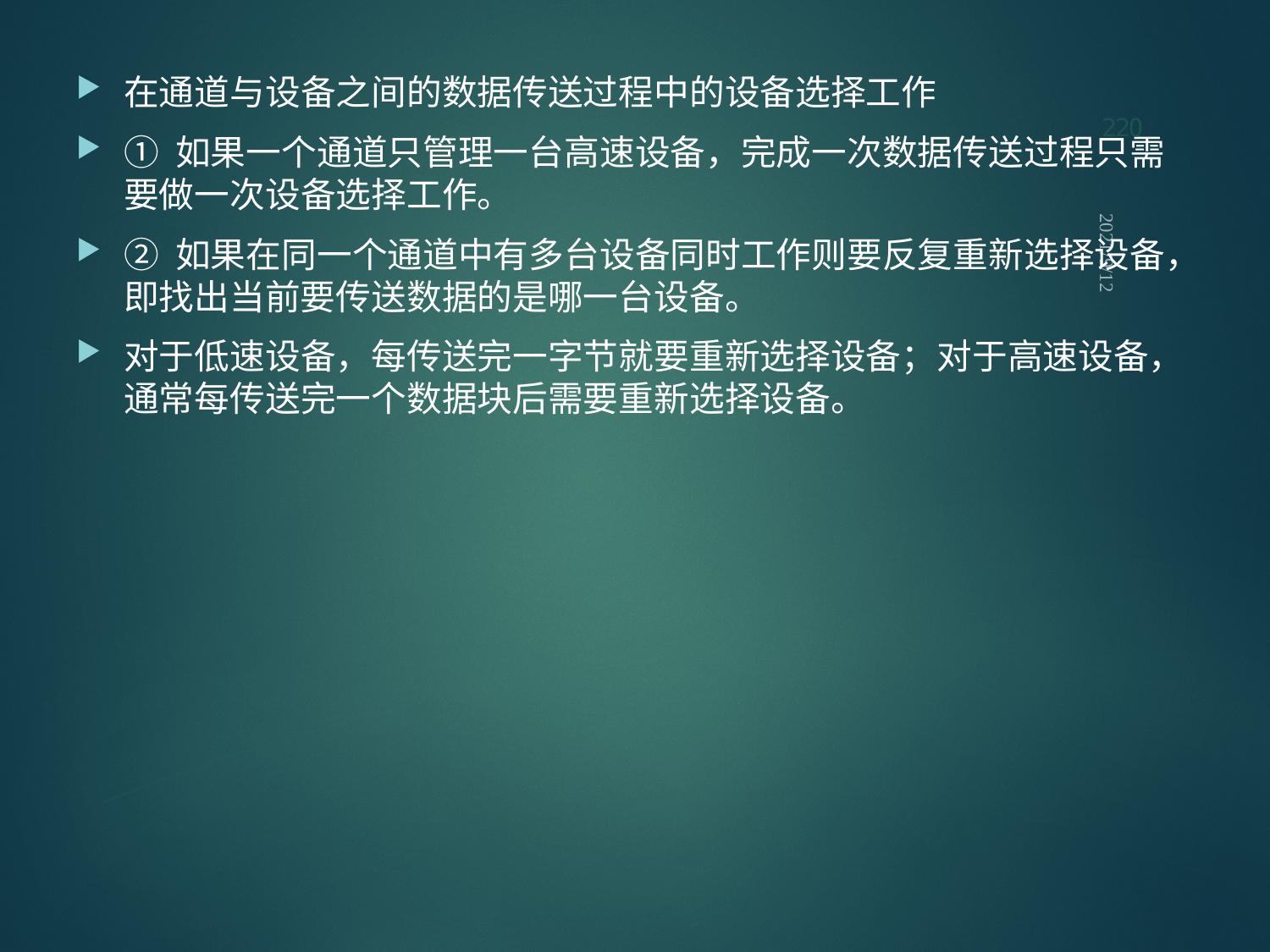

220
在通道与设备之间的数据传送过程中的设备选择工作
① 如果一个通道只管理一台高速设备，完成一次数据传送过程只需要做一次设备选择工作。
② 如果在同一个通道中有多台设备同时工作则要反复重新选择设备，即找出当前要传送数据的是哪一台设备。
对于低速设备，每传送完一字节就要重新选择设备；对于高速设备，通常每传送完一个数据块后需要重新选择设备。
2021/9/12